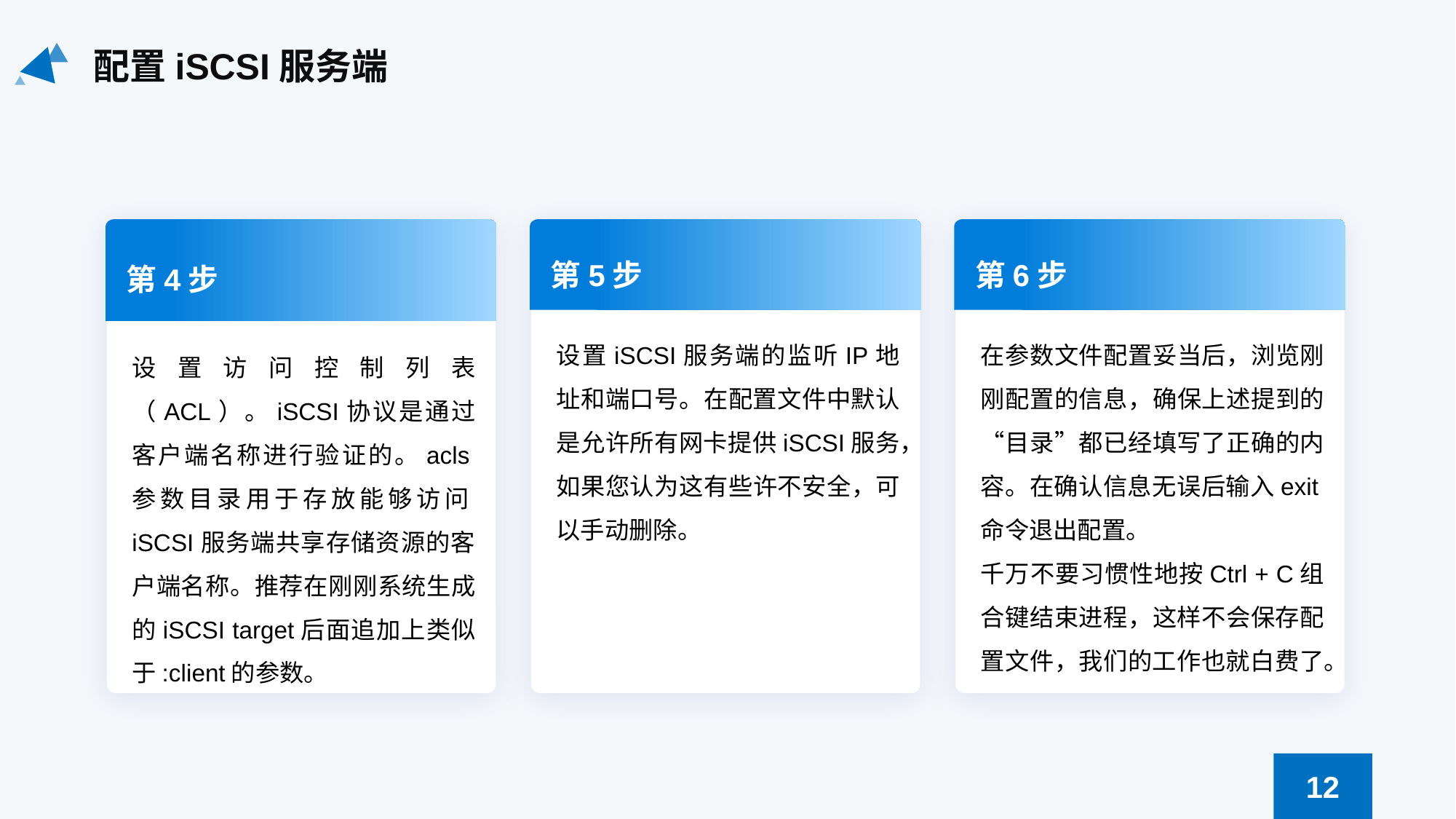

配置iSCSI服务端

第4步
设置访问控制列表（ACL）。iSCSI协议是通过客户端名称进行验证的。acls参数目录用于存放能够访问iSCSI服务端共享存储资源的客户端名称。推荐在刚刚系统生成的iSCSI target后面追加上类似于:client的参数。

第5步
设置iSCSI服务端的监听IP地址和端口号。在配置文件中默认是允许所有网卡提供iSCSI服务，如果您认为这有些许不安全，可以手动删除。

第6步
在参数文件配置妥当后，浏览刚刚配置的信息，确保上述提到的“目录”都已经填写了正确的内容。在确认信息无误后输入exit命令退出配置。
千万不要习惯性地按Ctrl + C组合键结束进程，这样不会保存配置文件，我们的工作也就白费了。

12